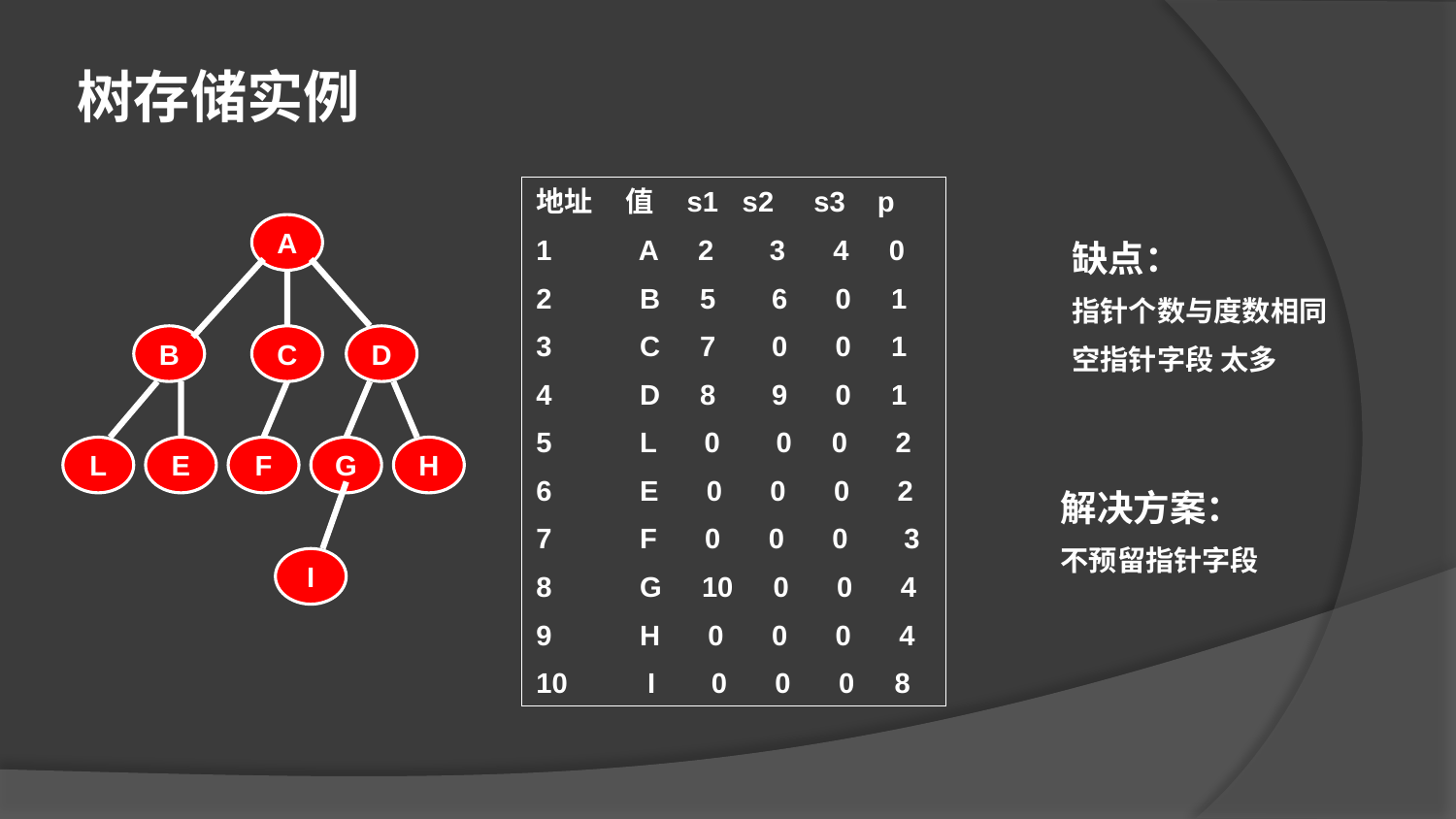

树存储实例
地址     值    s1   s2     s3    p
1           A     2       3      4     0
2           B     5       6      0     1
3           C     7       0      0     1
4           D     8       9      0     1
5           L      0       0     0      2
6           E      0      0      0      2
7           F      0      0      0       3
8           G     10     0      0      4
9           H      0      0      0      4
10          I       0      0      0     8
A

B
C
D

L
E
F
G
H

I
缺点：
指针个数与度数相同
空指针字段 太多
解决方案：
不预留指针字段